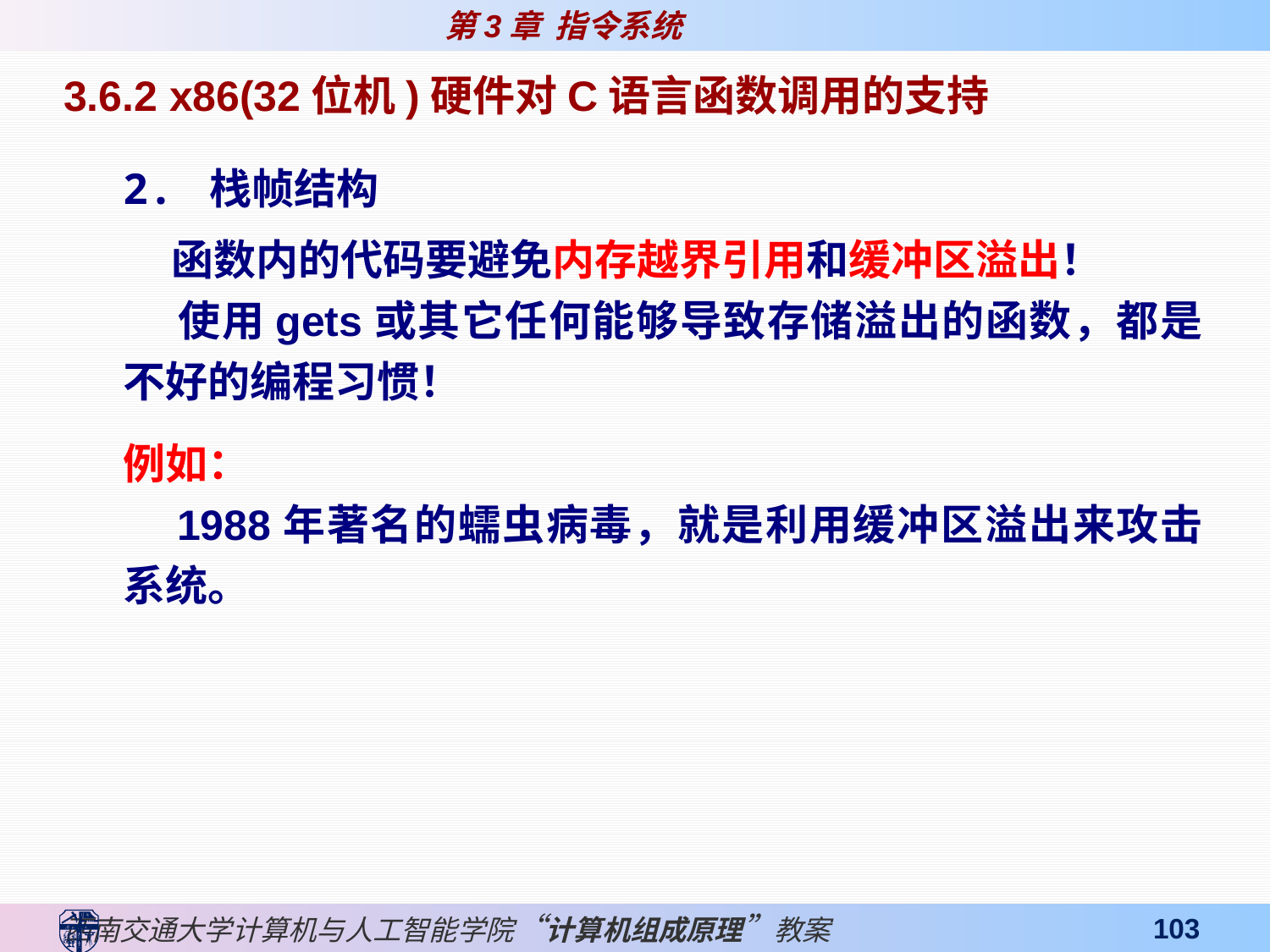

3.6.2 x86(32位机)硬件对C语言函数调用的支持
2. 栈帧结构
    函数内的代码要避免内存越界引用和缓冲区溢出！
    使用gets或其它任何能够导致存储溢出的函数，都是不好的编程习惯！
例如：
    1988年著名的蠕虫病毒，就是利用缓冲区溢出来攻击系统。